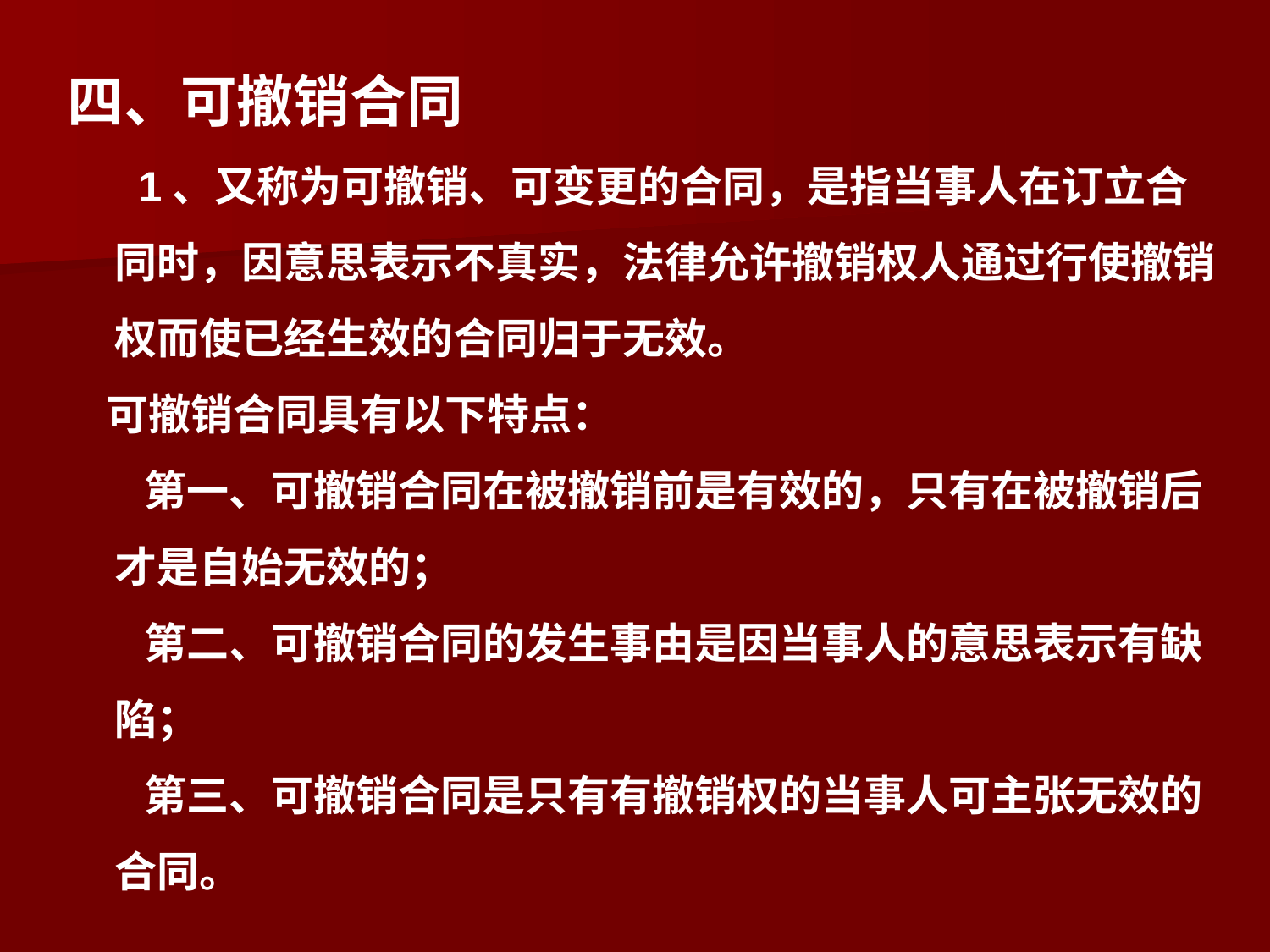

四、可撤销合同
      1、又称为可撤销、可变更的合同，是指当事人在订立合同时，因意思表示不真实，法律允许撤销权人通过行使撤销权而使已经生效的合同归于无效。
   可撤销合同具有以下特点：
       第一、可撤销合同在被撤销前是有效的，只有在被撤销后才是自始无效的；
       第二、可撤销合同的发生事由是因当事人的意思表示有缺陷；
       第三、可撤销合同是只有有撤销权的当事人可主张无效的合同。
19